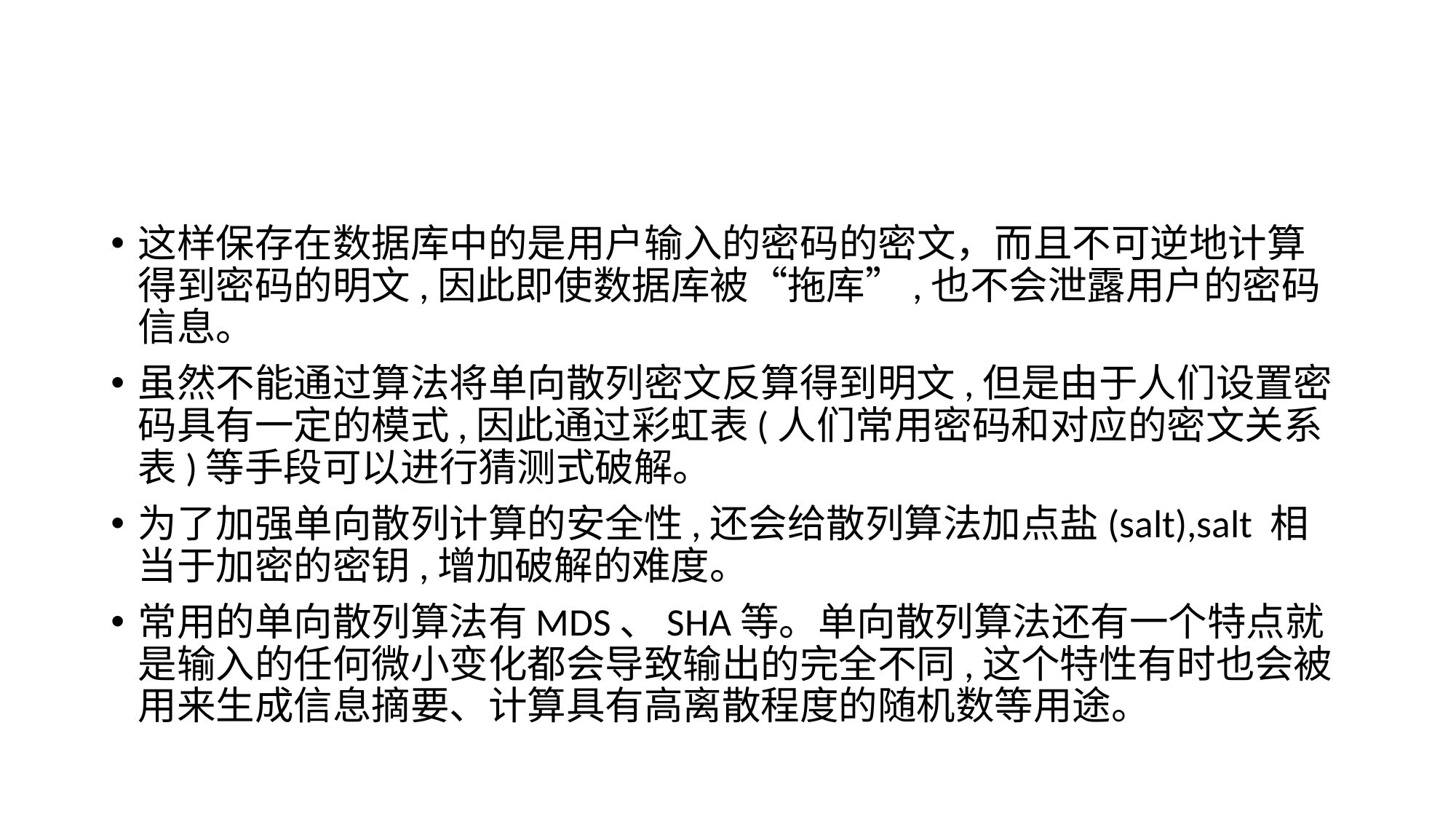

#
这样保存在数据库中的是用户输入的密码的密文，而且不可逆地计算得到密码的明文,因此即使数据库被“拖库”,也不会泄露用户的密码信息。
虽然不能通过算法将单向散列密文反算得到明文,但是由于人们设置密码具有一定的模式,因此通过彩虹表(人们常用密码和对应的密文关系表)等手段可以进行猜测式破解。
为了加强单向散列计算的安全性,还会给散列算法加点盐(salt),salt 相当于加密的密钥,增加破解的难度。
常用的单向散列算法有MDS、SHA等。单向散列算法还有一个特点就是输入的任何微小变化都会导致输出的完全不同,这个特性有时也会被用来生成信息摘要、计算具有高离散程度的随机数等用途。